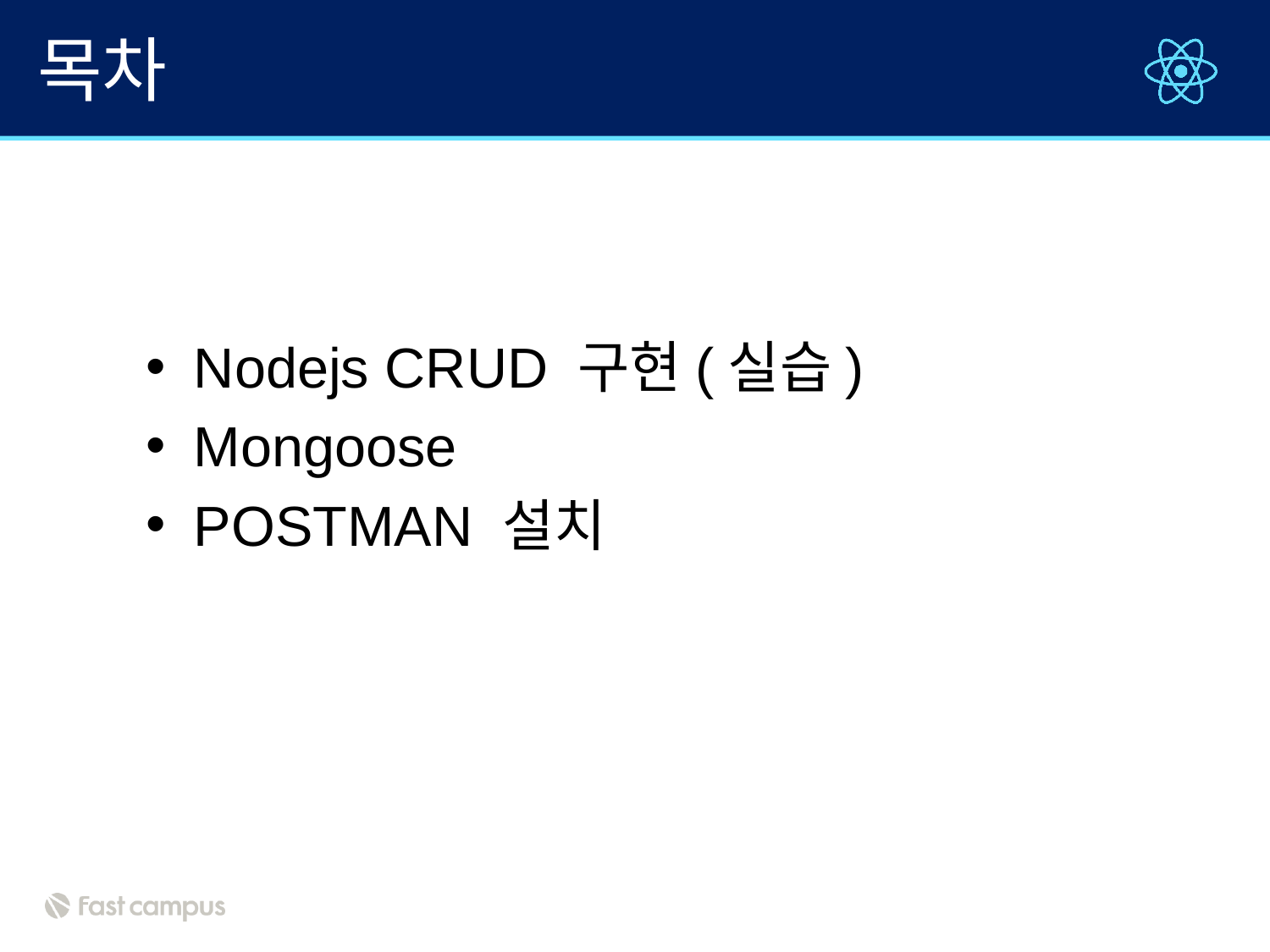

# 목차

Nodejs CRUD 구현(실습)
Mongoose
POSTMAN 설치